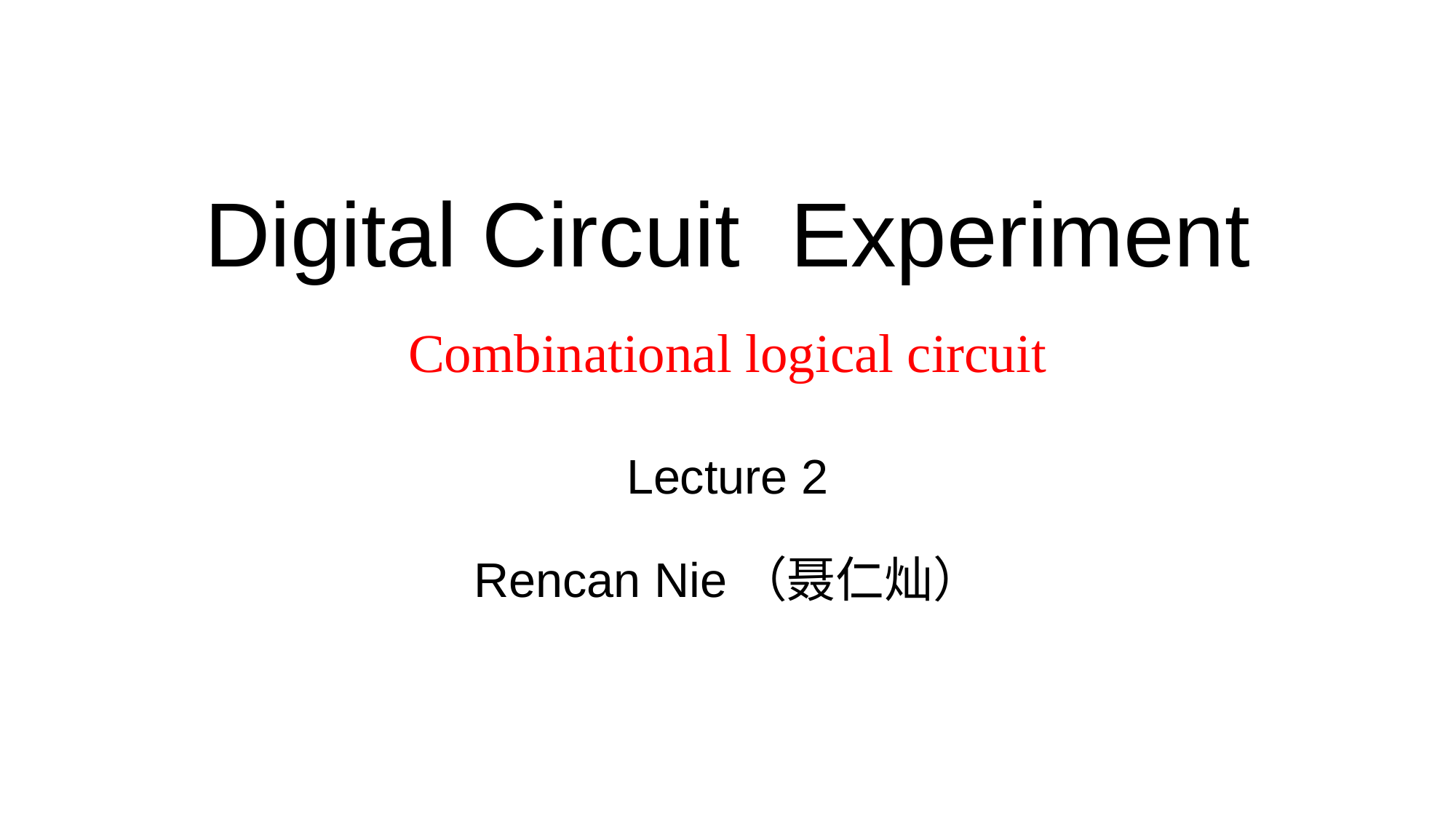

# Digital Circuit  Experiment Combinational logical circuit
Lecture 2
Rencan Nie（聂仁灿）